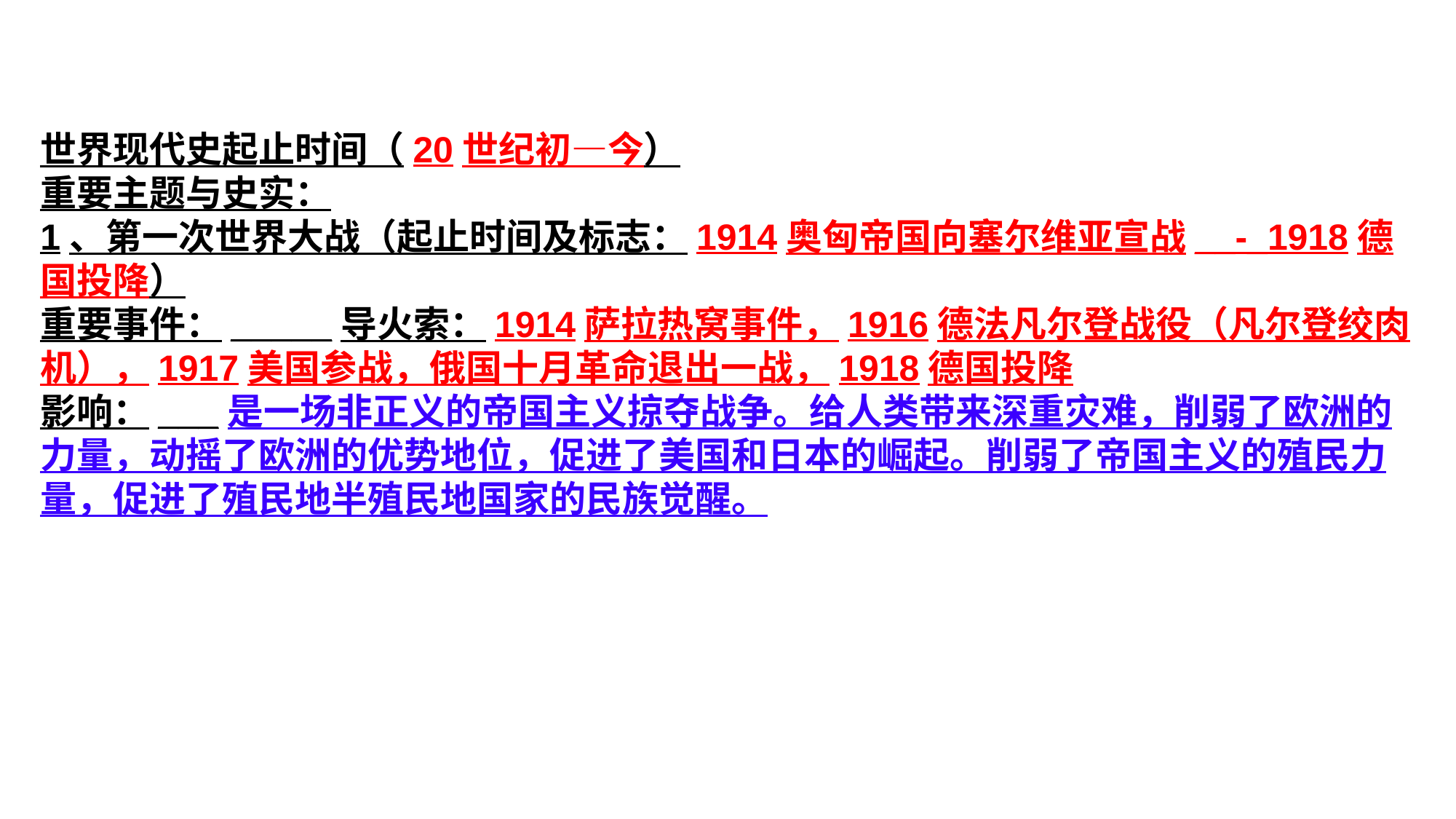

世界现代史起止时间（20世纪初—今）
重要主题与史实：
1、第一次世界大战（起止时间及标志：1914奥匈帝国向塞尔维亚宣战__-_1918德国投降）
重要事件：_____导火索：1914萨拉热窝事件，1916德法凡尔登战役（凡尔登绞肉机），1917美国参战，俄国十月革命退出一战，1918德国投降
影响：___是一场非正义的帝国主义掠夺战争。给人类带来深重灾难，削弱了欧洲的力量，动摇了欧洲的优势地位，促进了美国和日本的崛起。削弱了帝国主义的殖民力量，促进了殖民地半殖民地国家的民族觉醒。